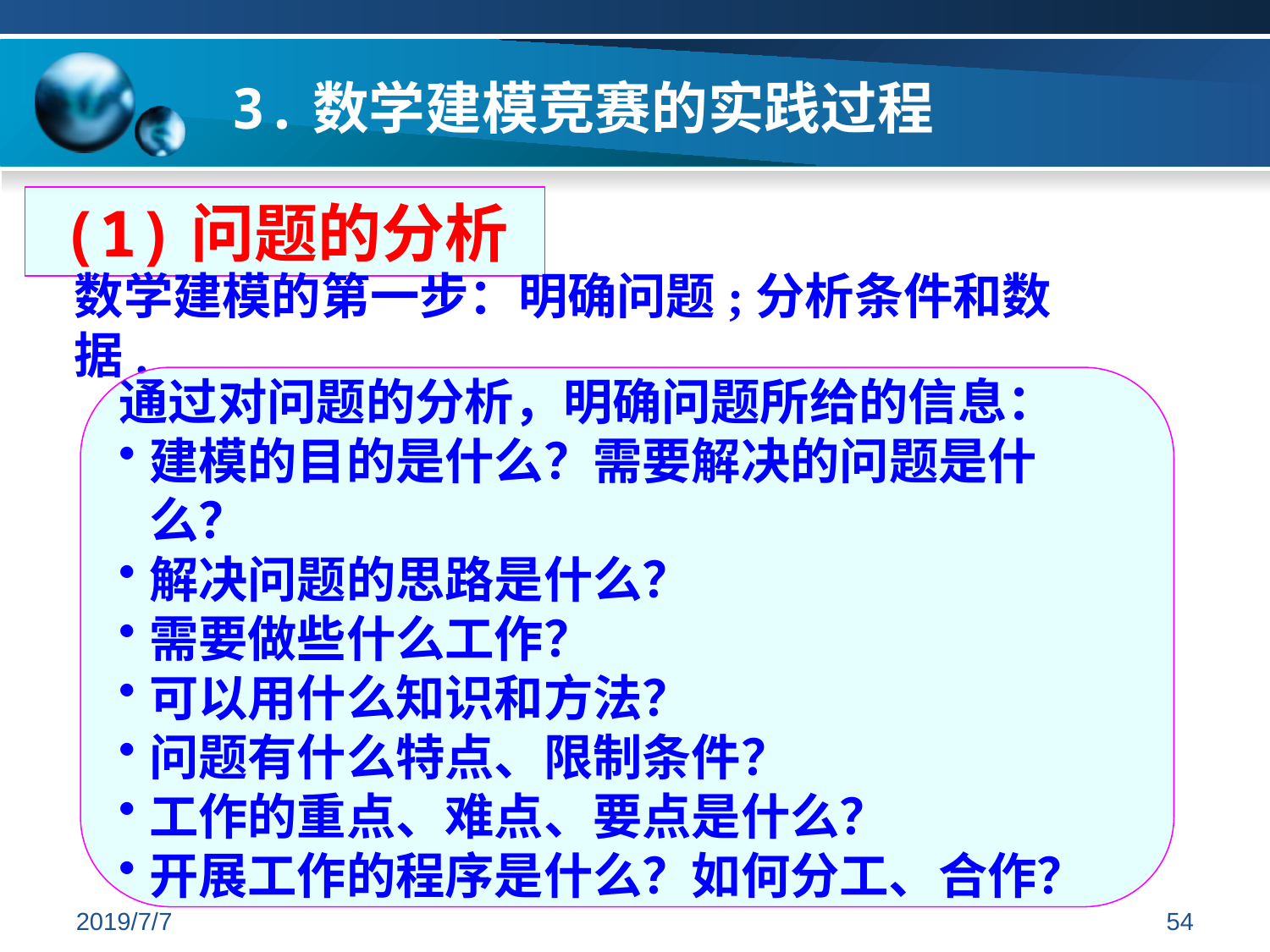

3.数学建模竞赛的实践过程
(1)问题的分析
数学建模的第一步：明确问题;分析条件和数据.
通过对问题的分析，明确问题所给的信息：
建模的目的是什么？需要解决的问题是什么？
解决问题的思路是什么？
需要做些什么工作？
可以用什么知识和方法？
问题有什么特点、限制条件？
工作的重点、难点、要点是什么？
开展工作的程序是什么？如何分工、合作？
2019/7/7
54